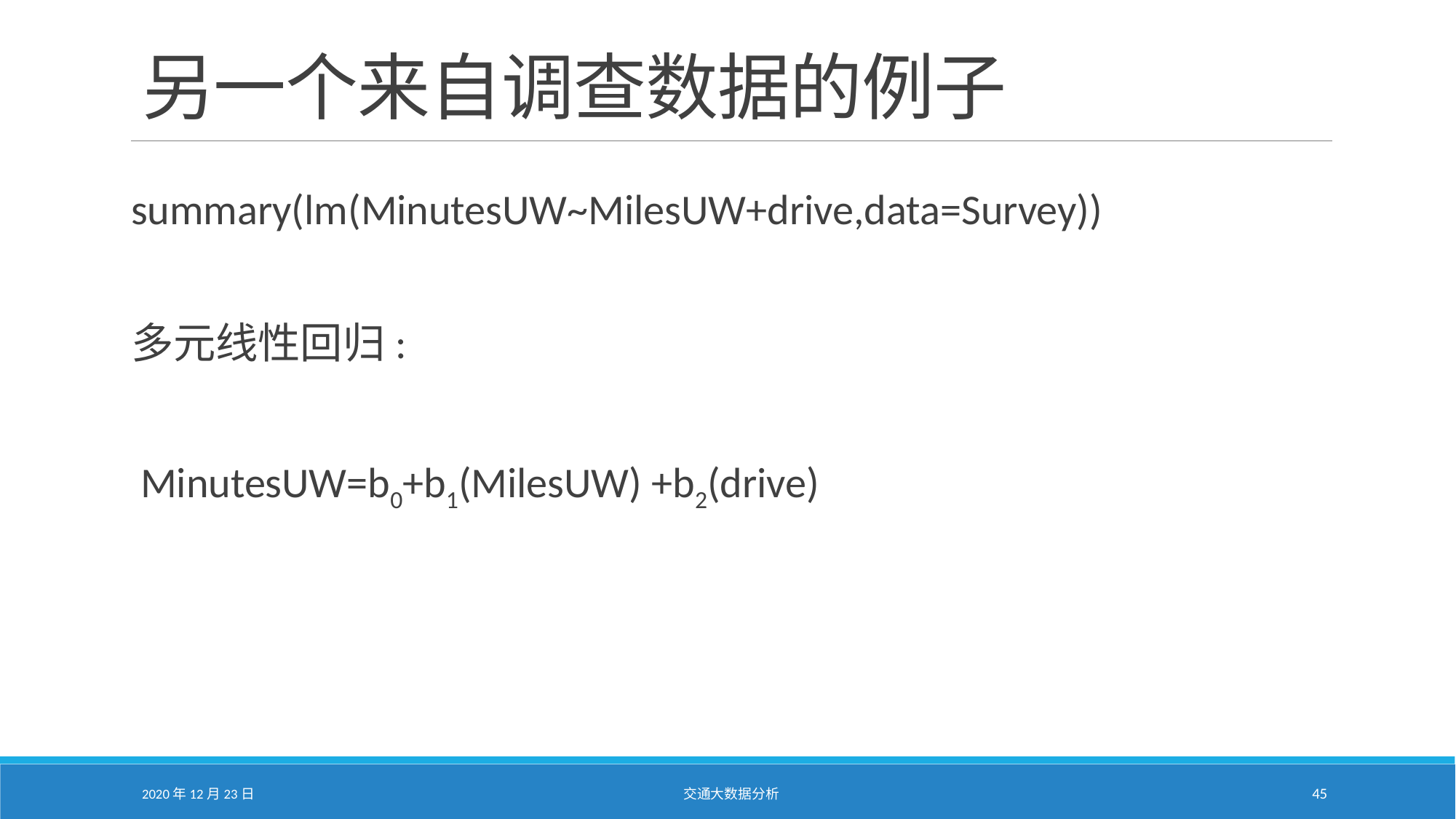

# 另一个来自调查数据的例子
summary(lm(MinutesUW~MilesUW+drive,data=Survey))

多元线性回归:

 MinutesUW=b0+b1(MilesUW) +b2(drive)

2020年12月23日
交通大数据分析
45